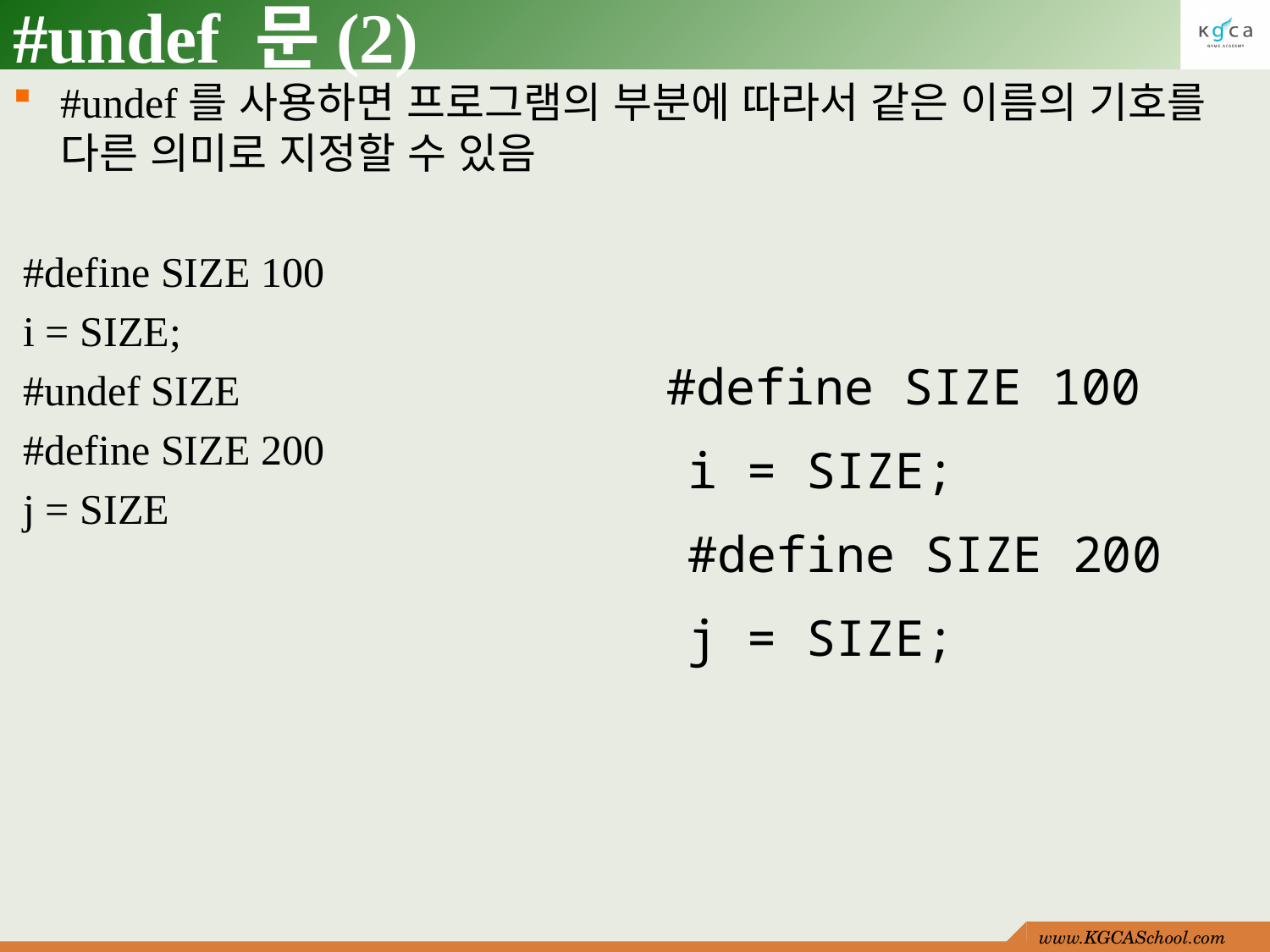

# #undef 문(2)
#undef를 사용하면 프로그램의 부분에 따라서 같은 이름의 기호를 다른 의미로 지정할 수 있음

 #define SIZE 100
 i = SIZE;
 #undef SIZE
 #define SIZE 200
 j = SIZE

 #define SIZE 100
 i = SIZE;
 #define SIZE 200
 j = SIZE;